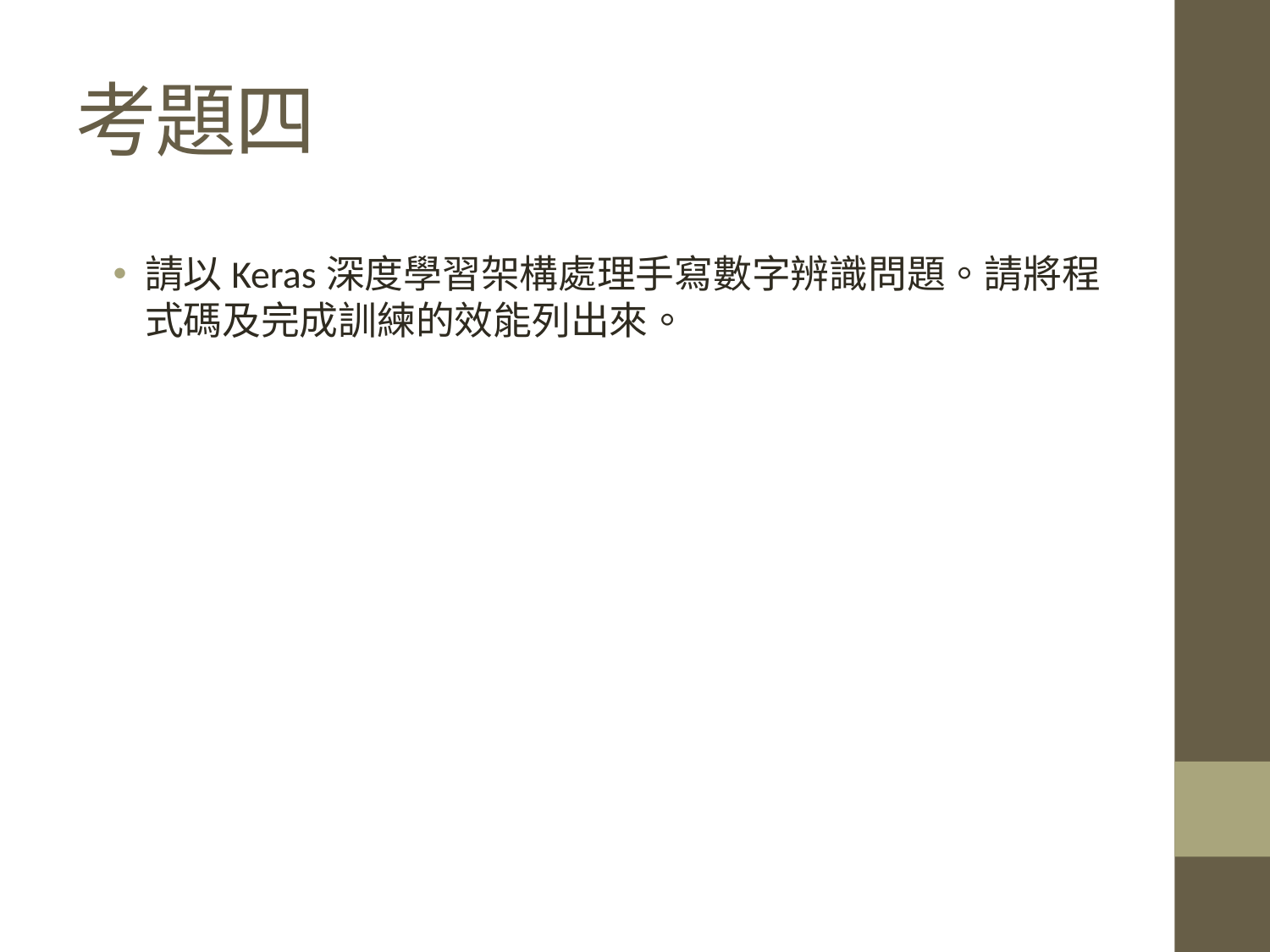

考題四

請以Keras深度學習架構處理手寫數字辨識問題。請將程式碼及完成訓練的效能列出來。